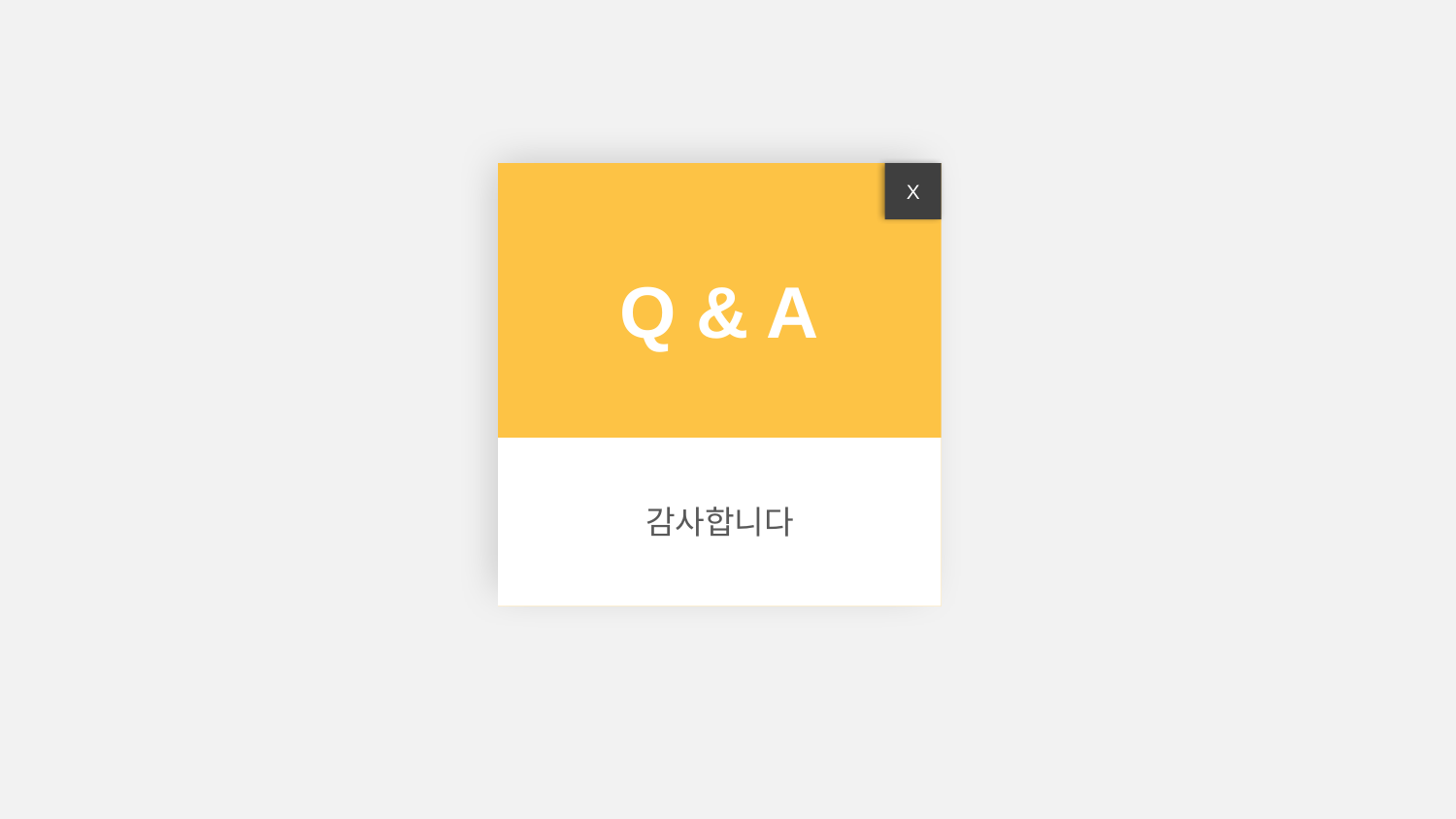

05
X
Q & A
page
감사합니다